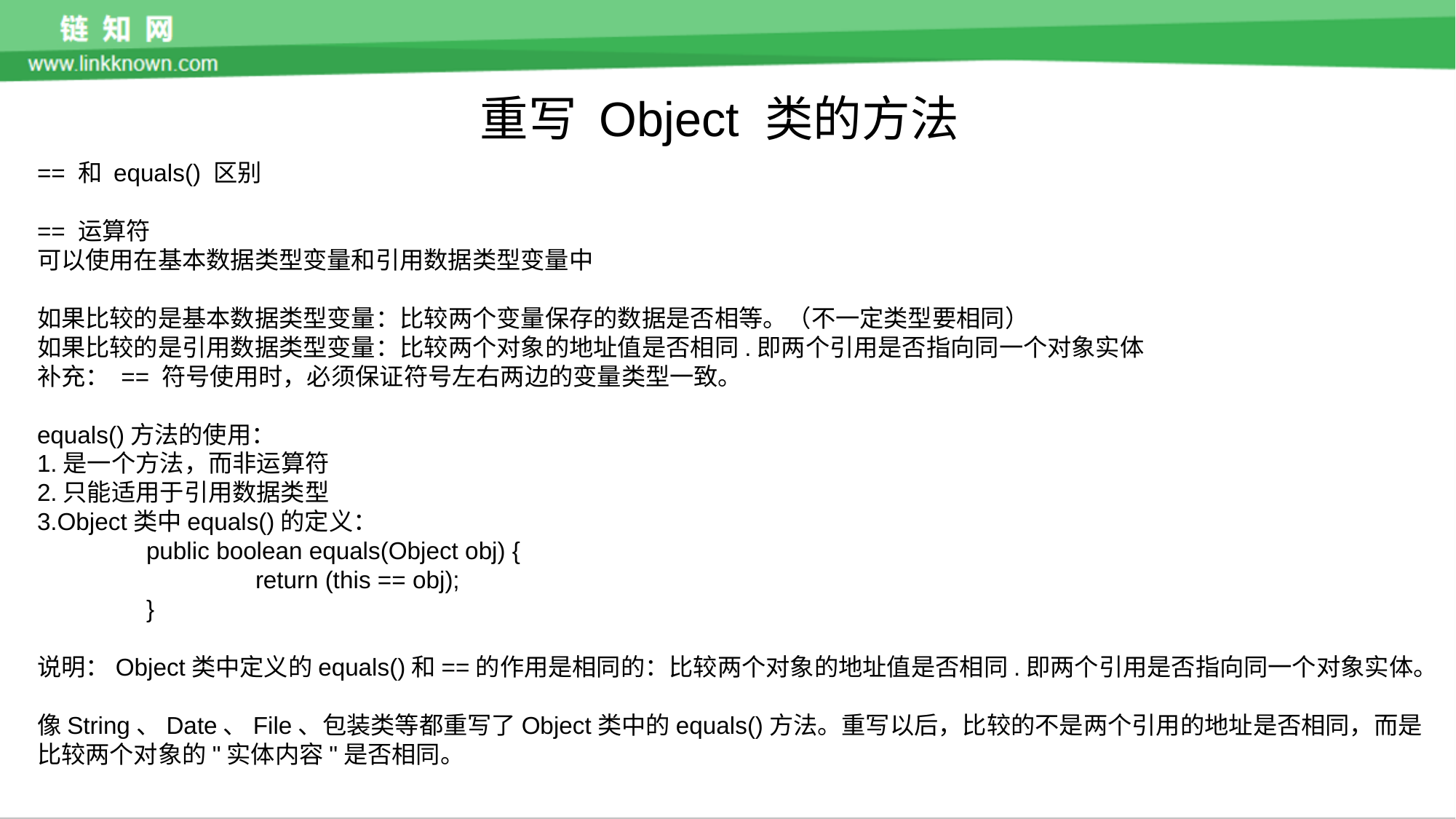

重写 Object 类的方法
== 和 equals() 区别

== 运算符
可以使用在基本数据类型变量和引用数据类型变量中

如果比较的是基本数据类型变量：比较两个变量保存的数据是否相等。（不一定类型要相同）
如果比较的是引用数据类型变量：比较两个对象的地址值是否相同.即两个引用是否指向同一个对象实体
补充： == 符号使用时，必须保证符号左右两边的变量类型一致。

equals()方法的使用：
1.是一个方法，而非运算符
2.只能适用于引用数据类型
3.Object类中equals()的定义：
	public boolean equals(Object obj) {
		return (this == obj);
	}

说明：Object类中定义的equals()和==的作用是相同的：比较两个对象的地址值是否相同.即两个引用是否指向同一个对象实体。

像String、Date、File、包装类等都重写了Object类中的equals()方法。重写以后，比较的不是两个引用的地址是否相同，而是比较两个对象的"实体内容"是否相同。